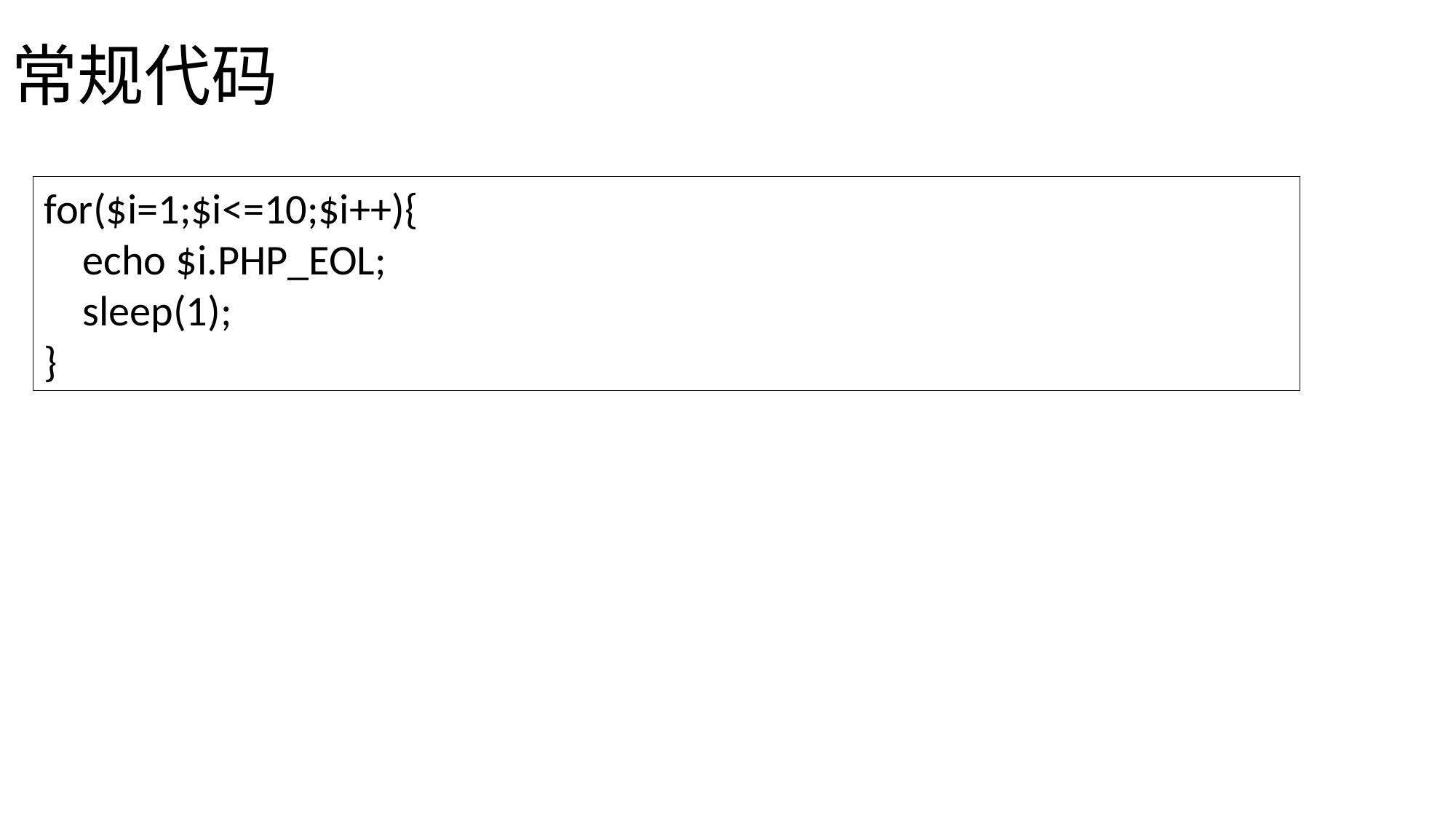

# 常规代码
for($i=1;$i<=10;$i++){
    echo $i.PHP_EOL;
    sleep(1);
}